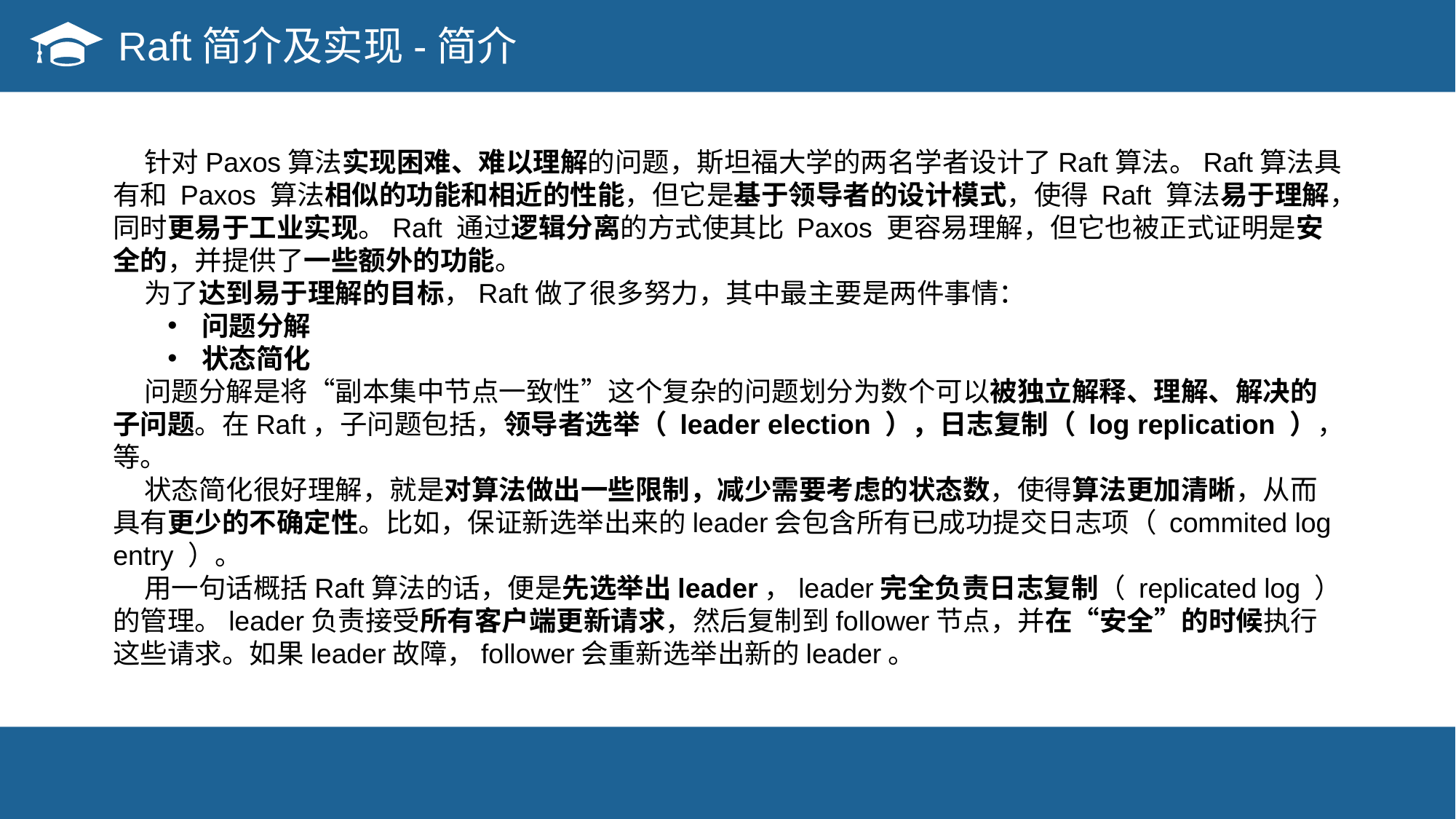

Raft简介及实现-简介

    针对Paxos算法实现困难、难以理解的问题，斯坦福大学的两名学者设计了Raft算法。Raft算法具有和 Paxos 算法相似的功能和相近的性能，但它是基于领导者的设计模式，使得 Raft 算法易于理解，同时更易于工业实现。Raft 通过逻辑分离的方式使其比 Paxos 更容易理解，但它也被正式证明是安全的，并提供了一些额外的功能。
    为了达到易于理解的目标，Raft做了很多努力，其中最主要是两件事情：
问题分解
状态简化
    问题分解是将“副本集中节点一致性”这个复杂的问题划分为数个可以被独立解释、理解、解决的子问题。在Raft，子问题包括，领导者选举（ leader election ），日志复制（ log replication ），等。
    状态简化很好理解，就是对算法做出一些限制，减少需要考虑的状态数，使得算法更加清晰，从而具有更少的不确定性。比如，保证新选举出来的leader会包含所有已成功提交日志项（ commited log entry ）。
    用一句话概括Raft算法的话，便是先选举出leader，leader完全负责日志复制（ replicated log ）的管理。leader负责接受所有客户端更新请求，然后复制到follower节点，并在“安全”的时候执行这些请求。如果leader故障，follower会重新选举出新的leader。